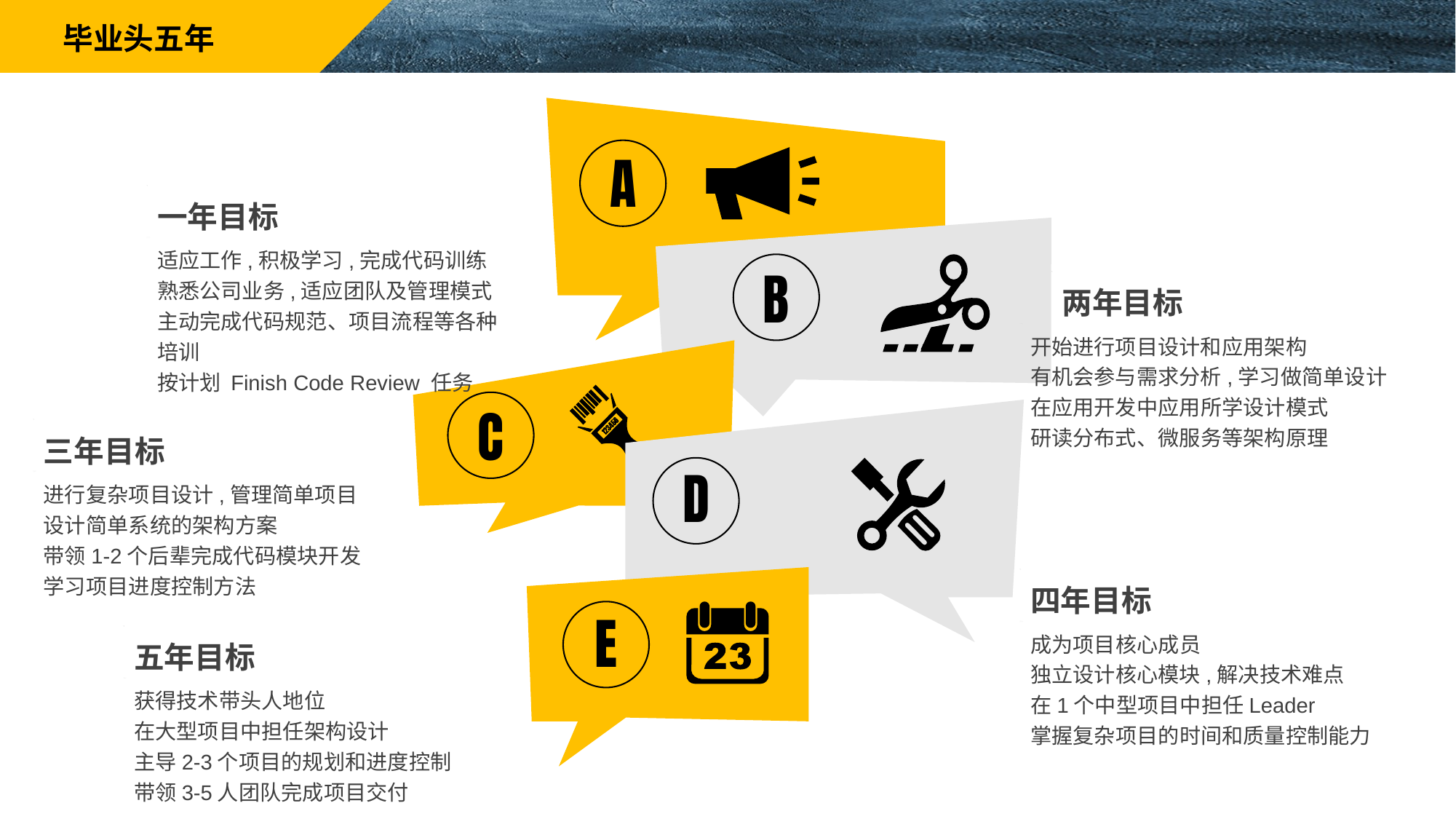

毕业头五年

A

一年目标
适应工作,积极学习,完成代码训练
熟悉公司业务,适应团队及管理模式
主动完成代码规范、项目流程等各种培训
按计划 Finish Code Review 任务

B

两年目标
开始进行项目设计和应用架构
有机会参与需求分析,学习做简单设计
在应用开发中应用所学设计模式
研读分布式、微服务等架构原理

C

三年目标
进行复杂项目设计,管理简单项目
设计简单系统的架构方案
带领1-2个后辈完成代码模块开发
学习项目进度控制方法
D

四年目标
成为项目核心成员
独立设计核心模块,解决技术难点
在1个中型项目中担任Leader
掌握复杂项目的时间和质量控制能力
E

五年目标
获得技术带头人地位
在大型项目中担任架构设计
主导2-3个项目的规划和进度控制
带领3-5人团队完成项目交付